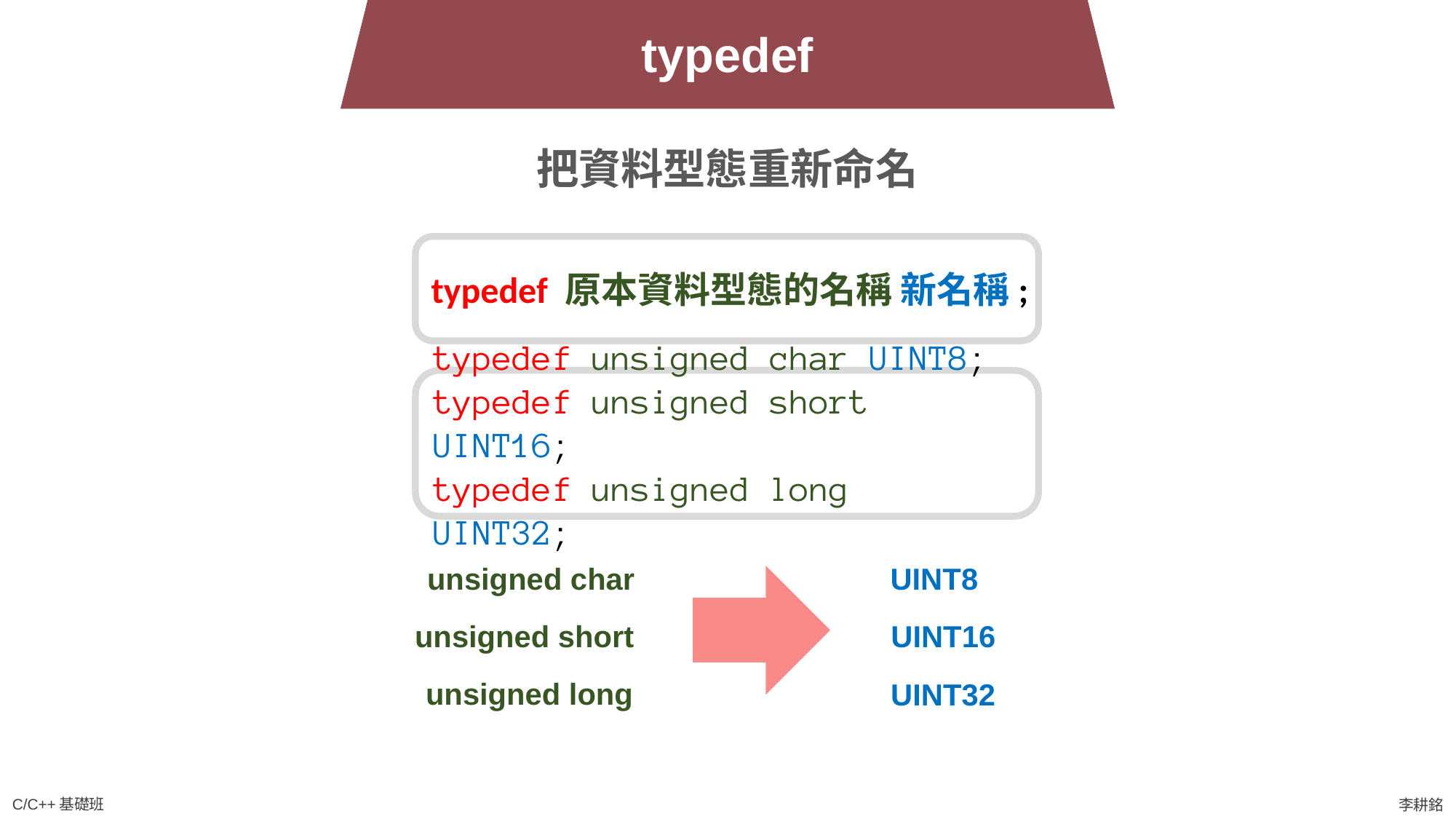

typedef
把資料型態重新命名
typedef 原本資料型態的名稱 新名稱;
typedef unsigned char UINT8;
typedef unsigned short UINT16;
typedef unsigned long  UINT32;
unsigned char
UINT8

unsigned short
UINT16
unsigned long
UINT32
C/C++基礎班
李耕銘